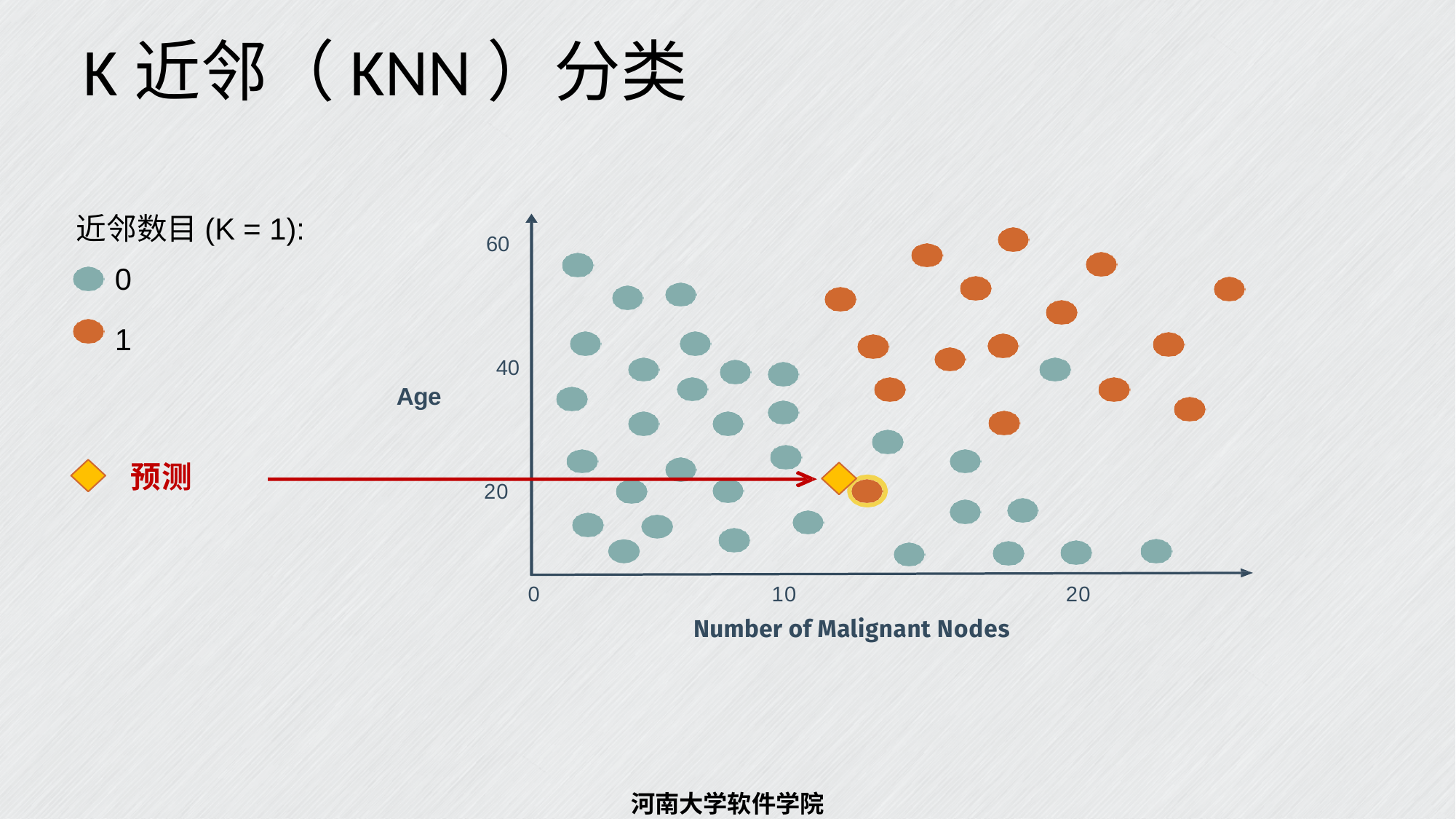

# K近邻（KNN）分类
近邻数目(K = 1):
0
1

60

40
Age

预测

20

10	20
Number of Malignant Nodes
0